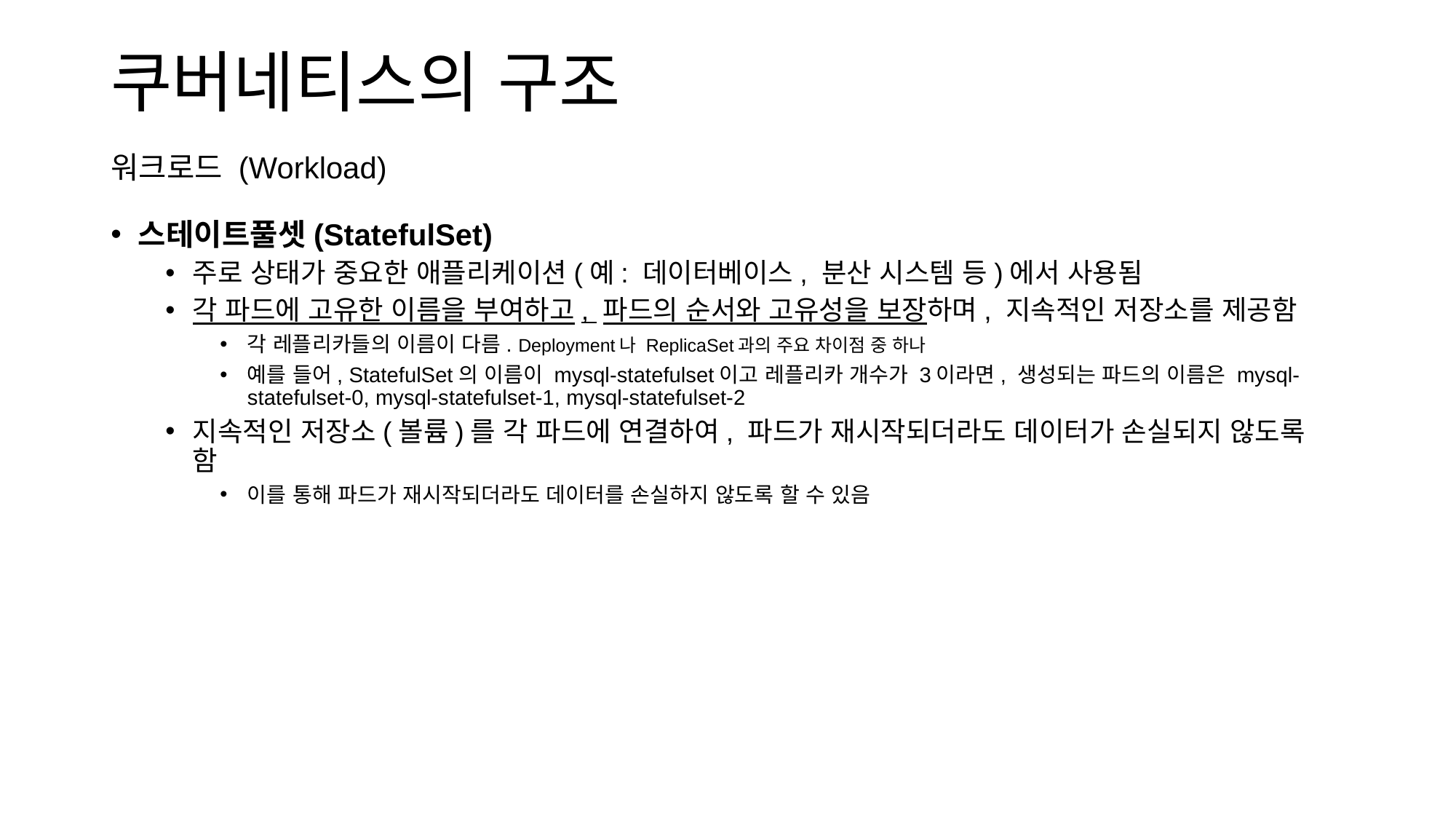

쿠버네티스의 구조
워크로드 (Workload)
스테이트풀셋(StatefulSet)
주로 상태가 중요한 애플리케이션(예: 데이터베이스, 분산 시스템 등)에서 사용됨
각 파드에 고유한 이름을 부여하고, 파드의 순서와 고유성을 보장하며, 지속적인 저장소를 제공함
각 레플리카들의 이름이 다름. Deployment나 ReplicaSet과의 주요 차이점 중 하나
예를 들어, StatefulSet의 이름이 mysql-statefulset이고 레플리카 개수가 3이라면, 생성되는 파드의 이름은 mysql-statefulset-0, mysql-statefulset-1, mysql-statefulset-2
지속적인 저장소(볼륨)를 각 파드에 연결하여, 파드가 재시작되더라도 데이터가 손실되지 않도록 함
이를 통해 파드가 재시작되더라도 데이터를 손실하지 않도록 할 수 있음